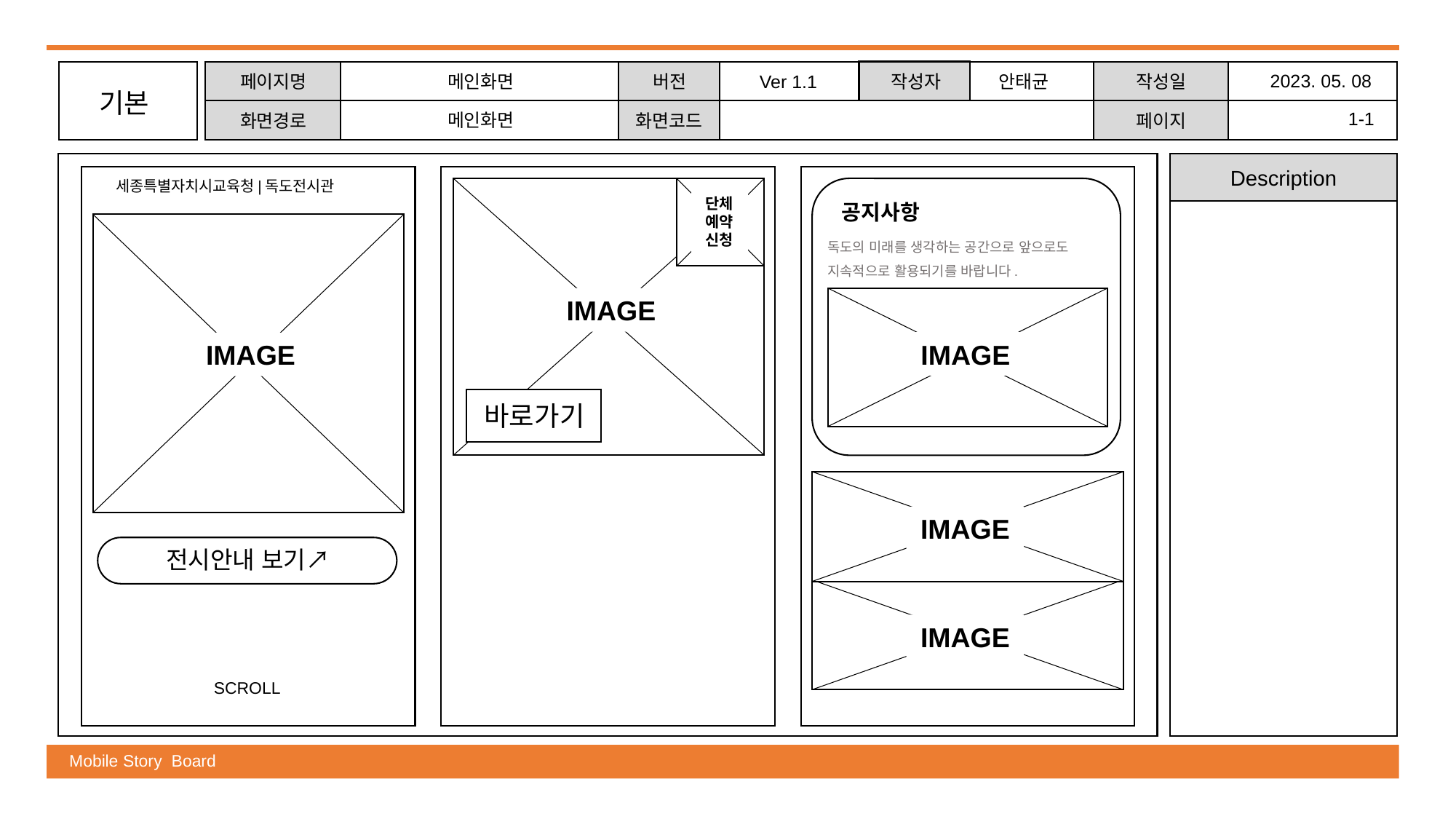

2023. 05. 08
페이지명
메인화면
버전
Ver 1.1
작성자
안태균
작성일
기본
1-1
메인화면
화면경로
화면코드
페이지

Description

세종특별자치시교육청|독도전시관

IMAGE

단체예약신청

공지사항

IMAGE
독도의 미래를 생각하는 공간으로 앞으로도 지속적으로 활용되기를 바랍니다.

IMAGE

바로가기

IMAGE

전시안내 보기↗

IMAGE
SCROLL

Mobile Story  Board